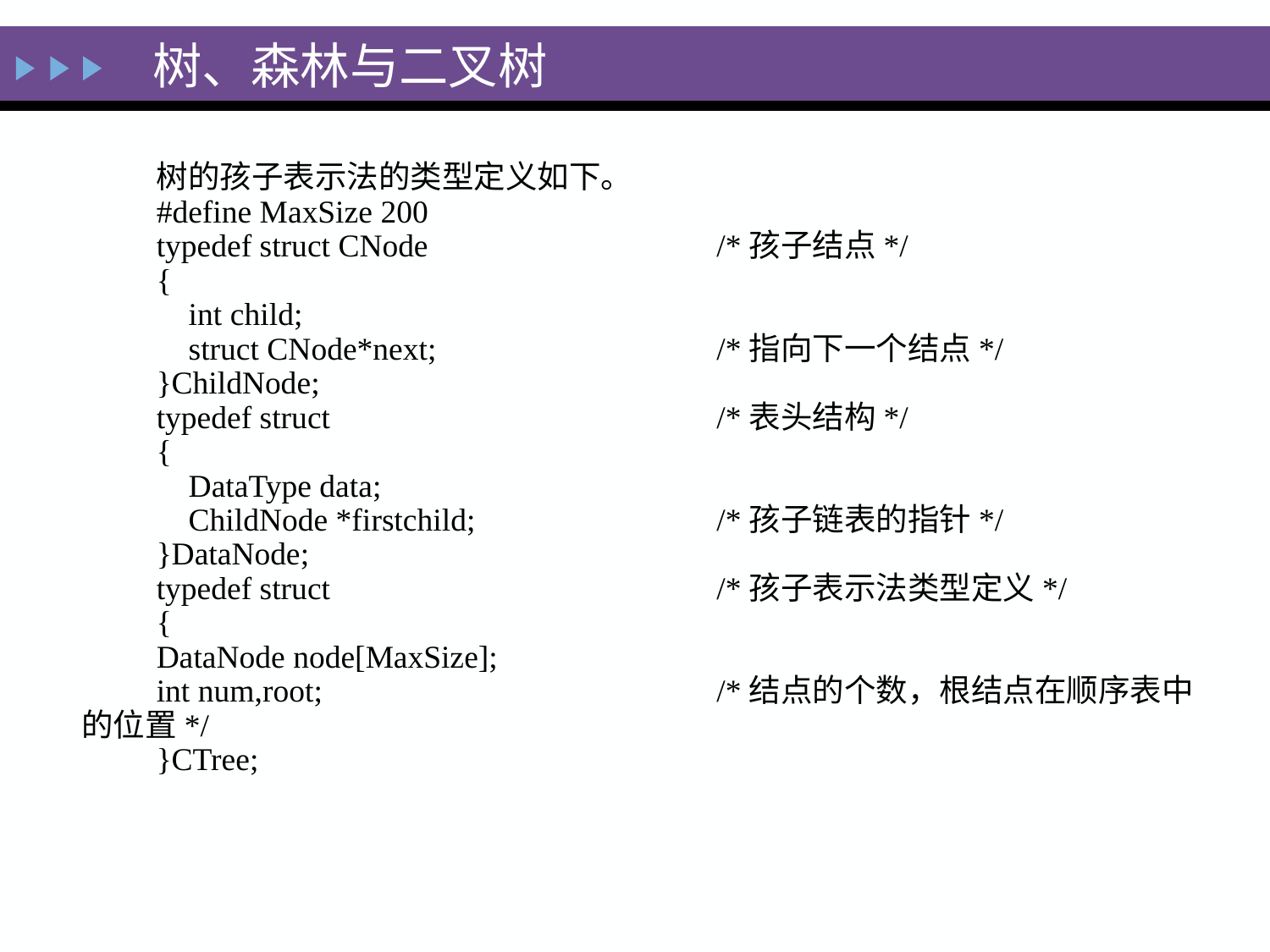

# 树、森林与二叉树
树的孩子表示法的类型定义如下。
#define MaxSize 200
typedef struct CNode			/*孩子结点*/
{
    int child;
    struct CNode*next; 			/*指向下一个结点*/
}ChildNode;
typedef struct				/*表头结构*/
{
    DataType data;
    ChildNode *firstchild; 		/*孩子链表的指针*/
}DataNode;
typedef struct				/*孩子表示法类型定义*/
{
DataNode node[MaxSize];
int num,root; 				/*结点的个数，根结点在顺序表中的位置*/
}CTree;